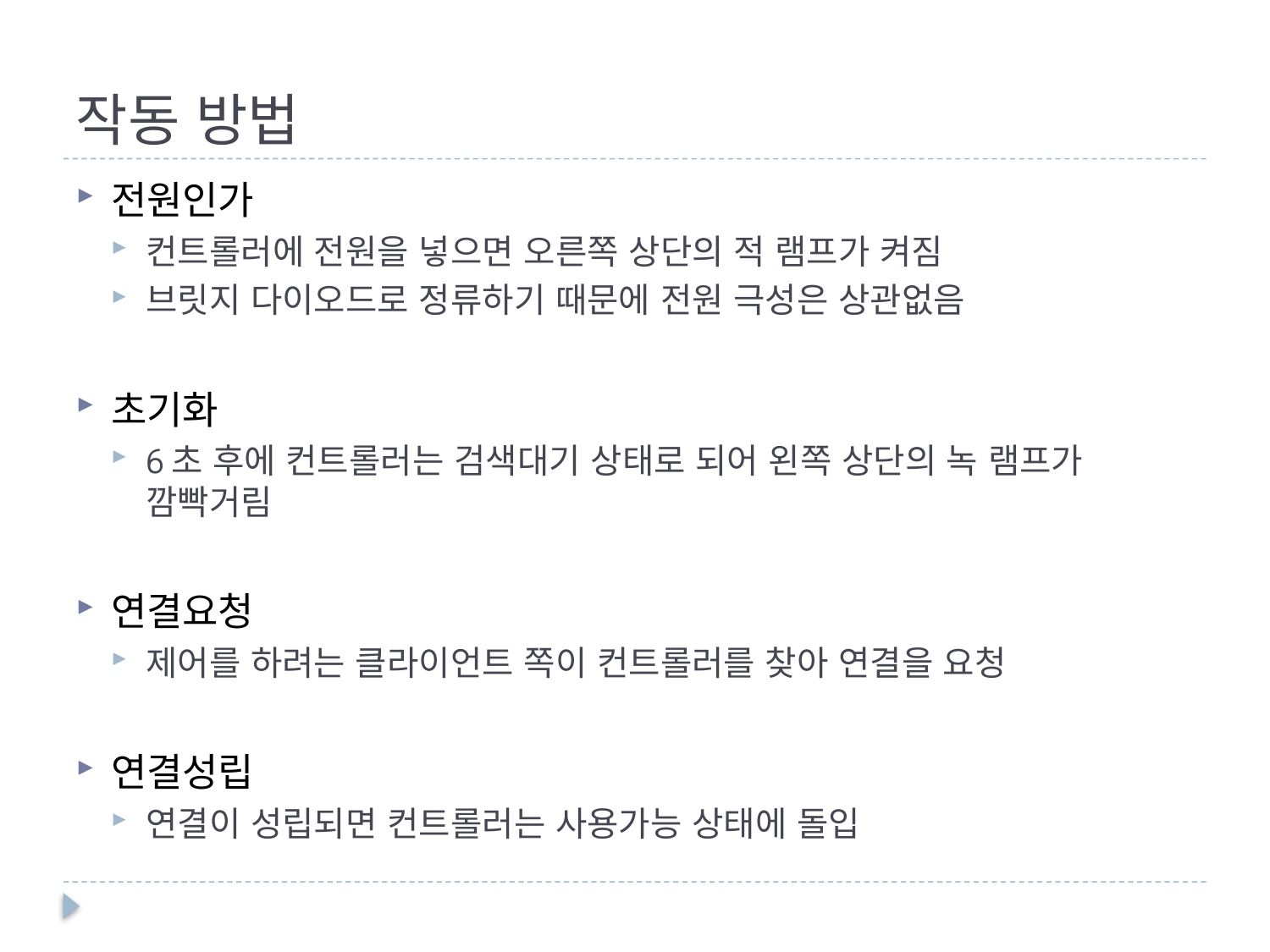

# 작동 방법
전원인가
컨트롤러에 전원을 넣으면 오른쪽 상단의 적 램프가 켜짐
브릿지 다이오드로 정류하기 때문에 전원 극성은 상관없음

초기화
6초 후에 컨트롤러는 검색대기 상태로 되어 왼쪽 상단의 녹 램프가 깜빡거림

연결요청
제어를 하려는 클라이언트 쪽이 컨트롤러를 찾아 연결을 요청

연결성립
연결이 성립되면 컨트롤러는 사용가능 상태에 돌입